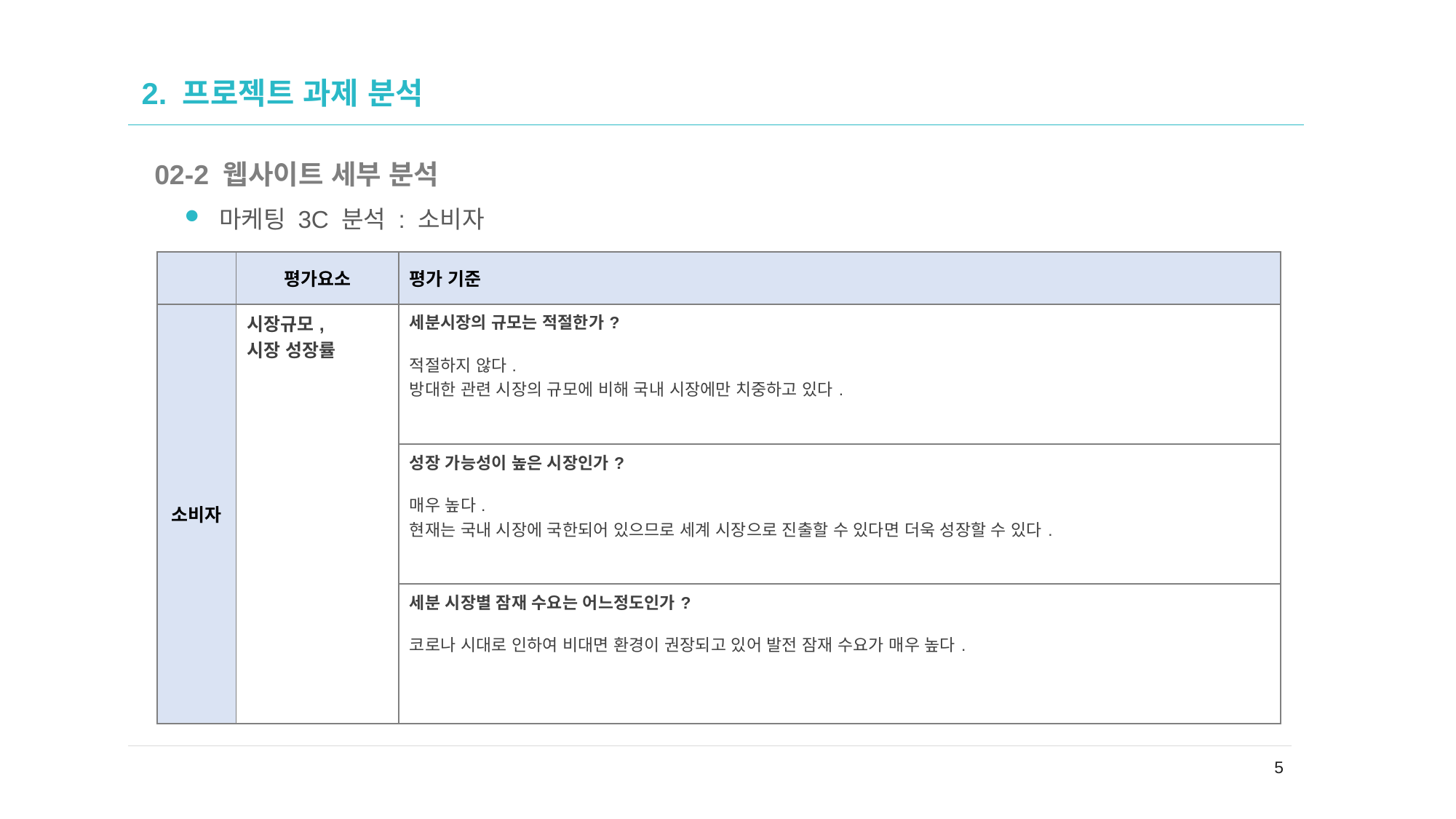

02
# 2. 프로젝트 과제 분석
02-2 웹사이트 세부 분석
마케팅 3C 분석 : 소비자

|  | 평가요소 | 평가 기준 |
| --- | --- | --- |
| 소비자 | 시장규모, 시장 성장률 | 세분시장의 규모는 적절한가? 적절하지 않다. 방대한 관련 시장의 규모에 비해 국내 시장에만 치중하고 있다. |
|  |  | 성장 가능성이 높은 시장인가? 매우 높다. 현재는 국내 시장에 국한되어 있으므로 세계 시장으로 진출할 수 있다면 더욱 성장할 수 있다. |
|  |  | 세분 시장별 잠재 수요는 어느정도인가? 코로나 시대로 인하여 비대면 환경이 권장되고 있어 발전 잠재 수요가 매우 높다. |
5